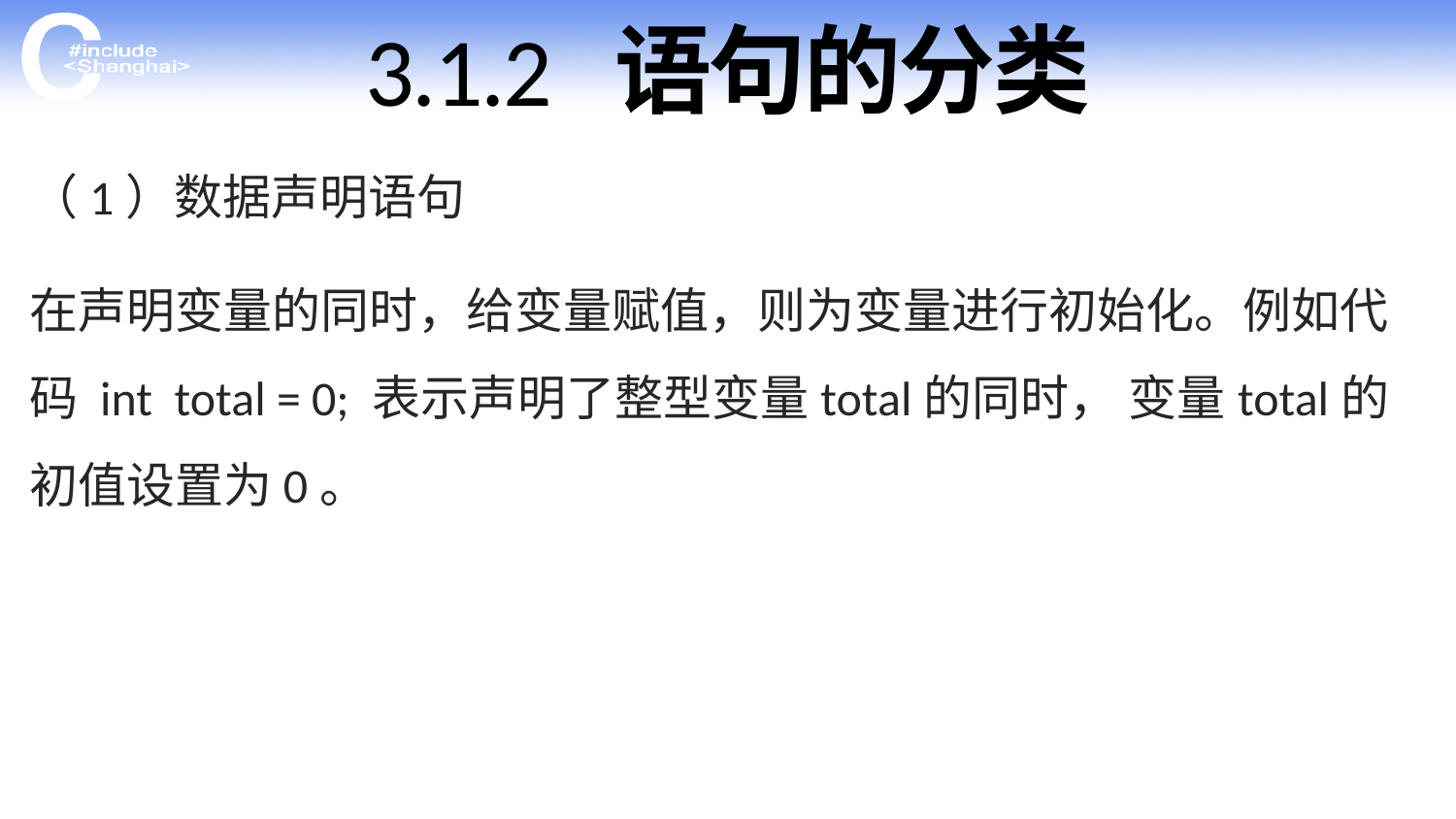

# 3.1.2  语句的分类
（1）数据声明语句
在声明变量的同时，给变量赋值，则为变量进行初始化。例如代码 int  total = 0; 表示声明了整型变量total的同时， 变量total的初值设置为0。